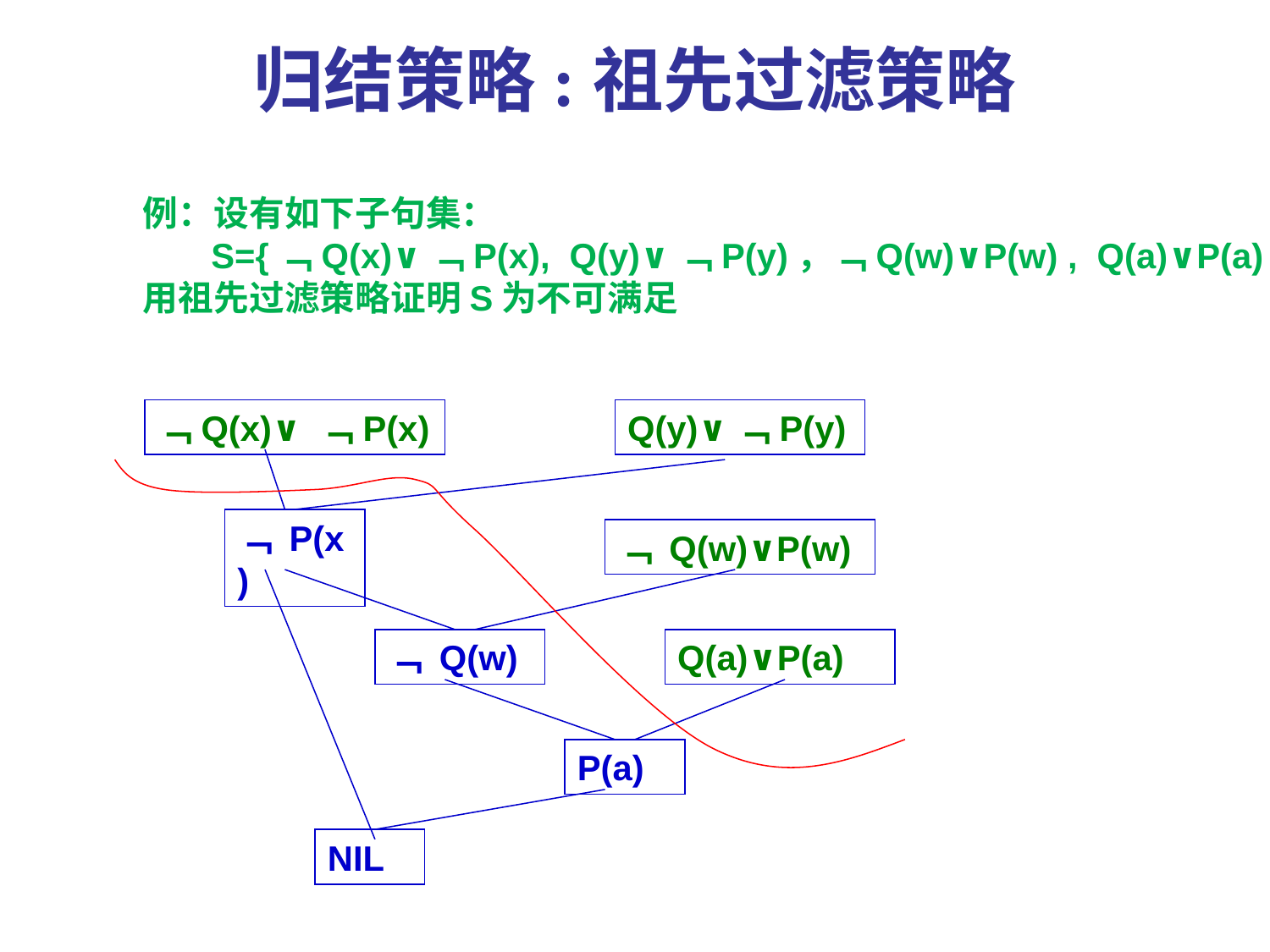

# 归结策略:祖先过滤策略
例：设有如下子句集：
       S={﹁Q(x)∨﹁P(x),  Q(y)∨﹁P(y)，﹁Q(w)∨P(w) ,  Q(a)∨P(a) }
用祖先过滤策略证明S为不可满足
﹁Q(x)∨ ﹁P(x)
Q(y)∨﹁P(y)

﹁ P(x)
﹁ Q(w)∨P(w)

﹁ Q(w)
Q(a)∨P(a)

P(a)

NIL